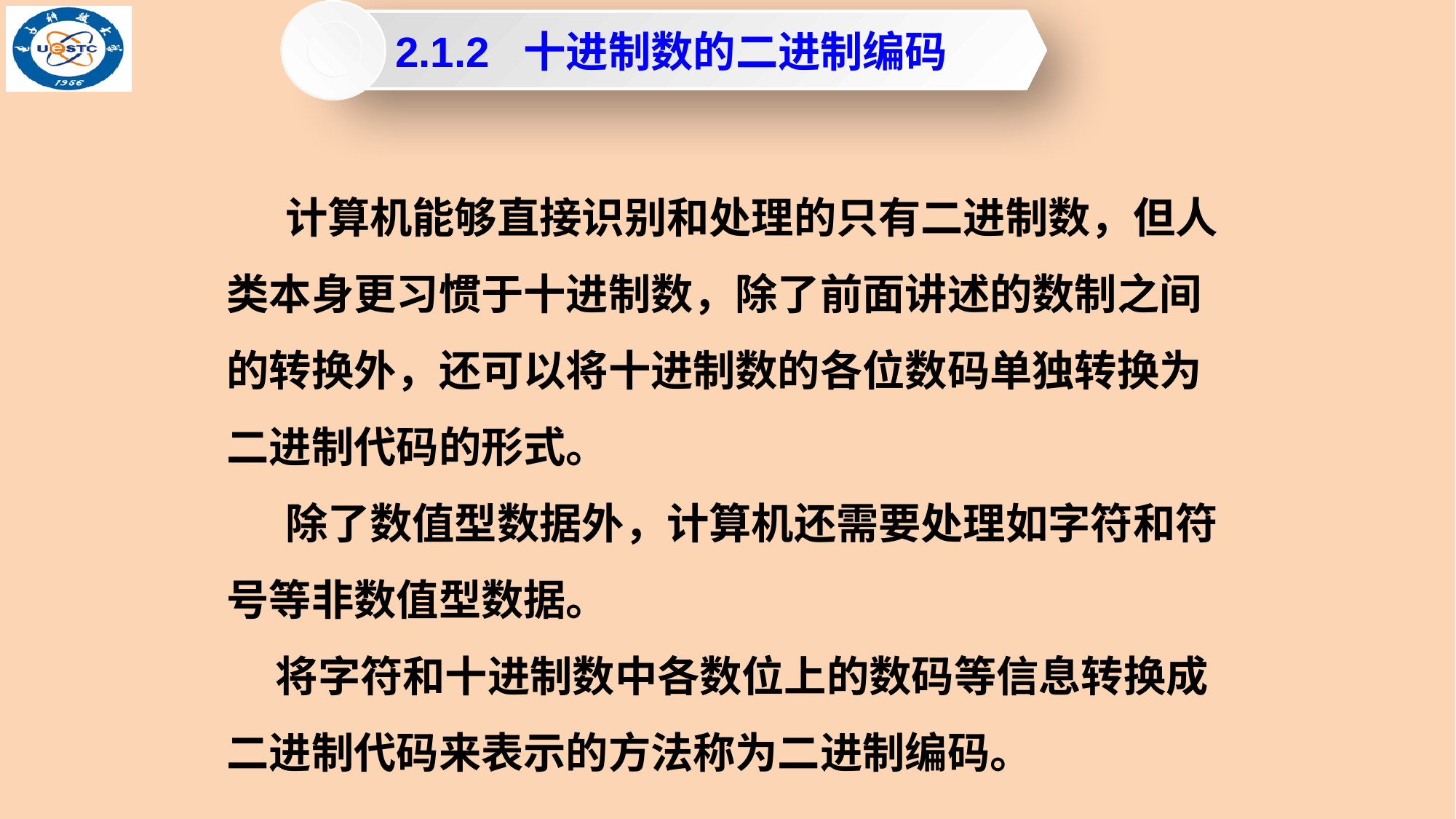

2.1.2  十进制数的二进制编码

     计算机能够直接识别和处理的只有二进制数，但人类本身更习惯于十进制数，除了前面讲述的数制之间的转换外，还可以将十进制数的各位数码单独转换为二进制代码的形式。
     除了数值型数据外，计算机还需要处理如字符和符号等非数值型数据。
    将字符和十进制数中各数位上的数码等信息转换成二进制代码来表示的方法称为二进制编码。